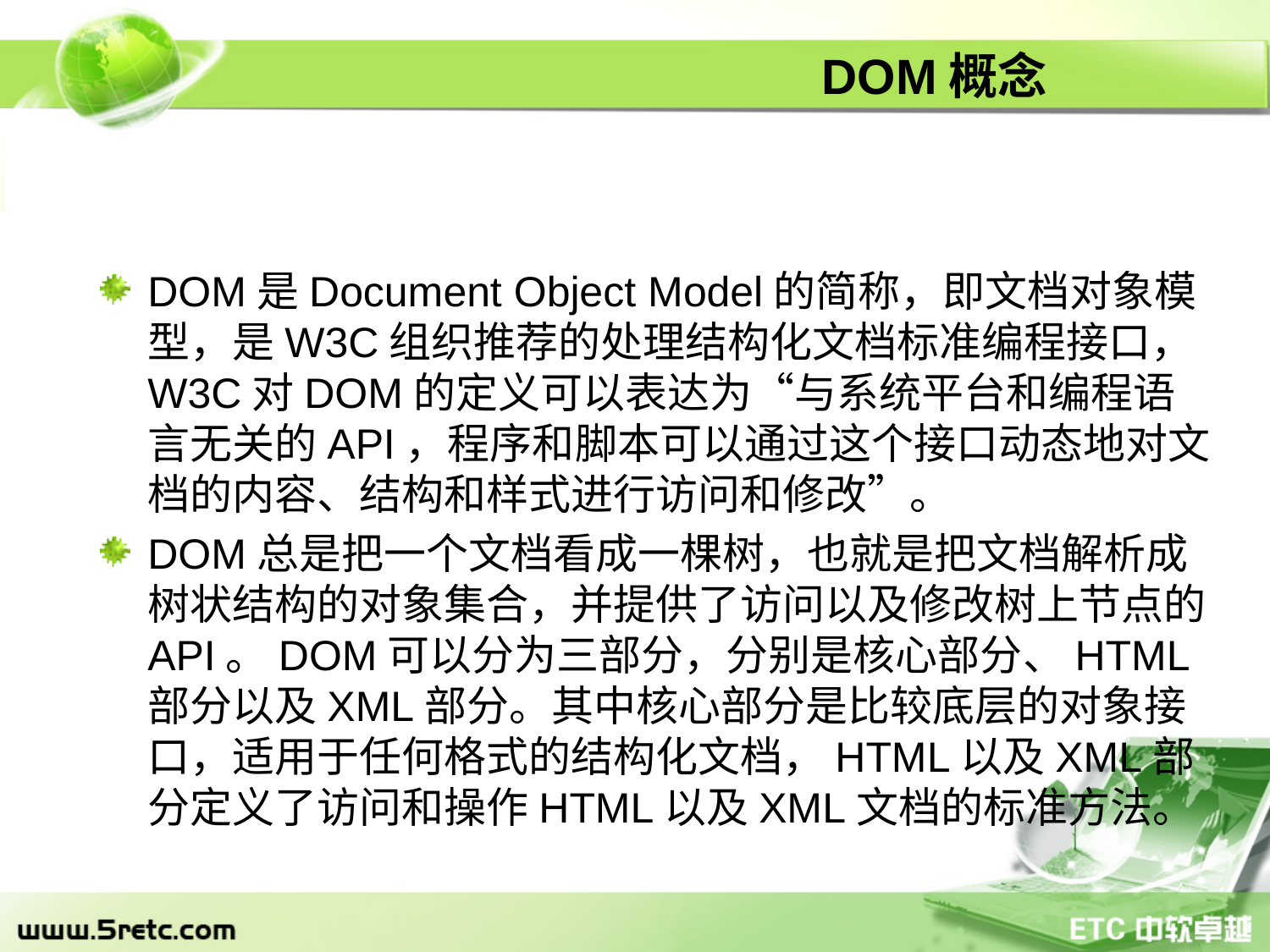

# DOM概念
DOM是Document Object Model的简称，即文档对象模型，是W3C组织推荐的处理结构化文档标准编程接口，W3C对DOM的定义可以表达为“与系统平台和编程语言无关的API，程序和脚本可以通过这个接口动态地对文档的内容、结构和样式进行访问和修改”。
DOM总是把一个文档看成一棵树，也就是把文档解析成树状结构的对象集合，并提供了访问以及修改树上节点的API。DOM可以分为三部分，分别是核心部分、HTML部分以及XML部分。其中核心部分是比较底层的对象接口，适用于任何格式的结构化文档，HTML以及XML部分定义了访问和操作HTML以及XML文档的标准方法。